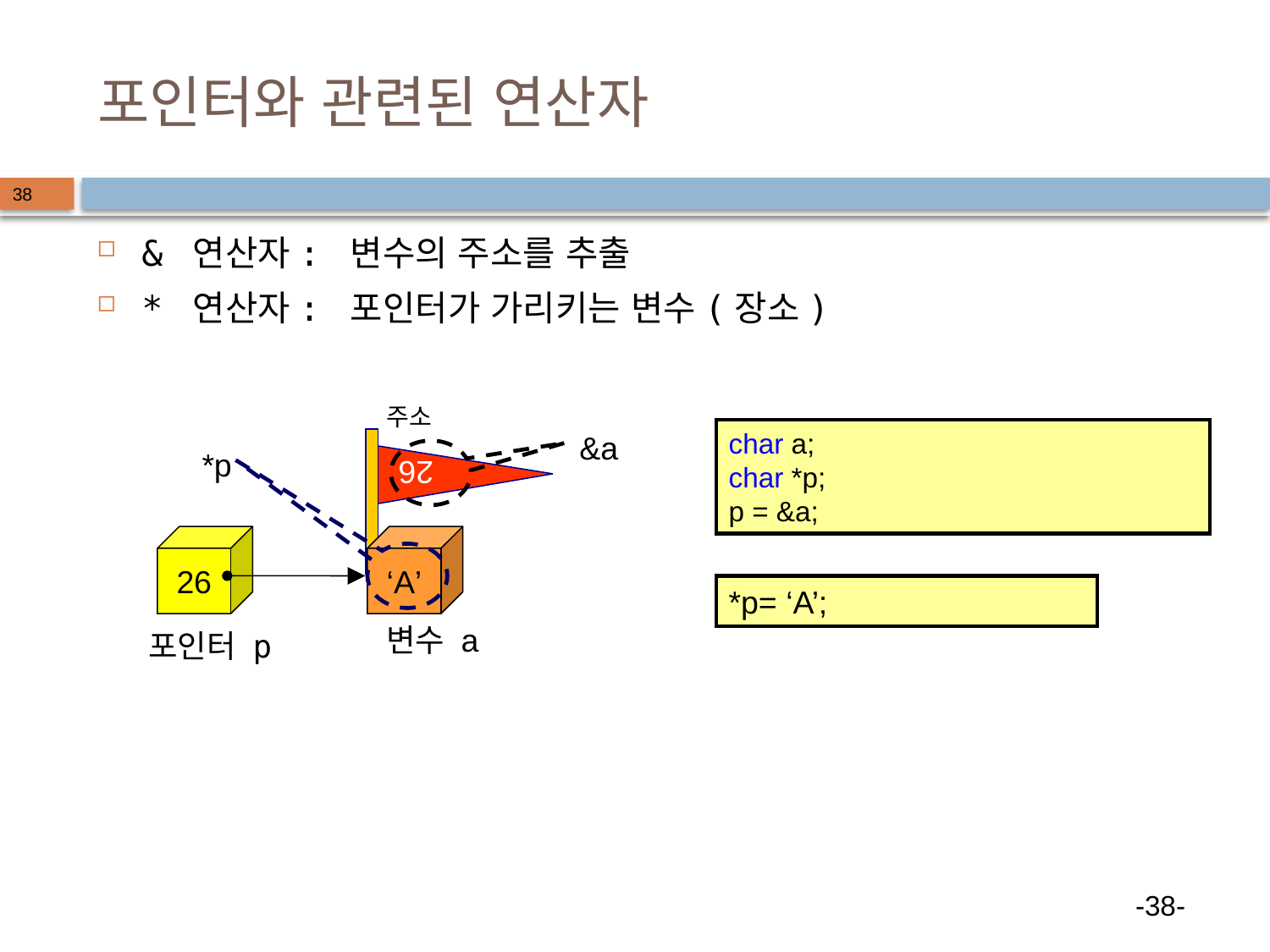

# 포인터와 관련된 연산자
38
& 연산자: 변수의 주소를 추출
* 연산자: 포인터가 가리키는 변수(장소)
주소
&a
26

*p

26
‘A’

변수 a
포인터 p
char a;
char *p;
p = &a;
*p= ‘A’;